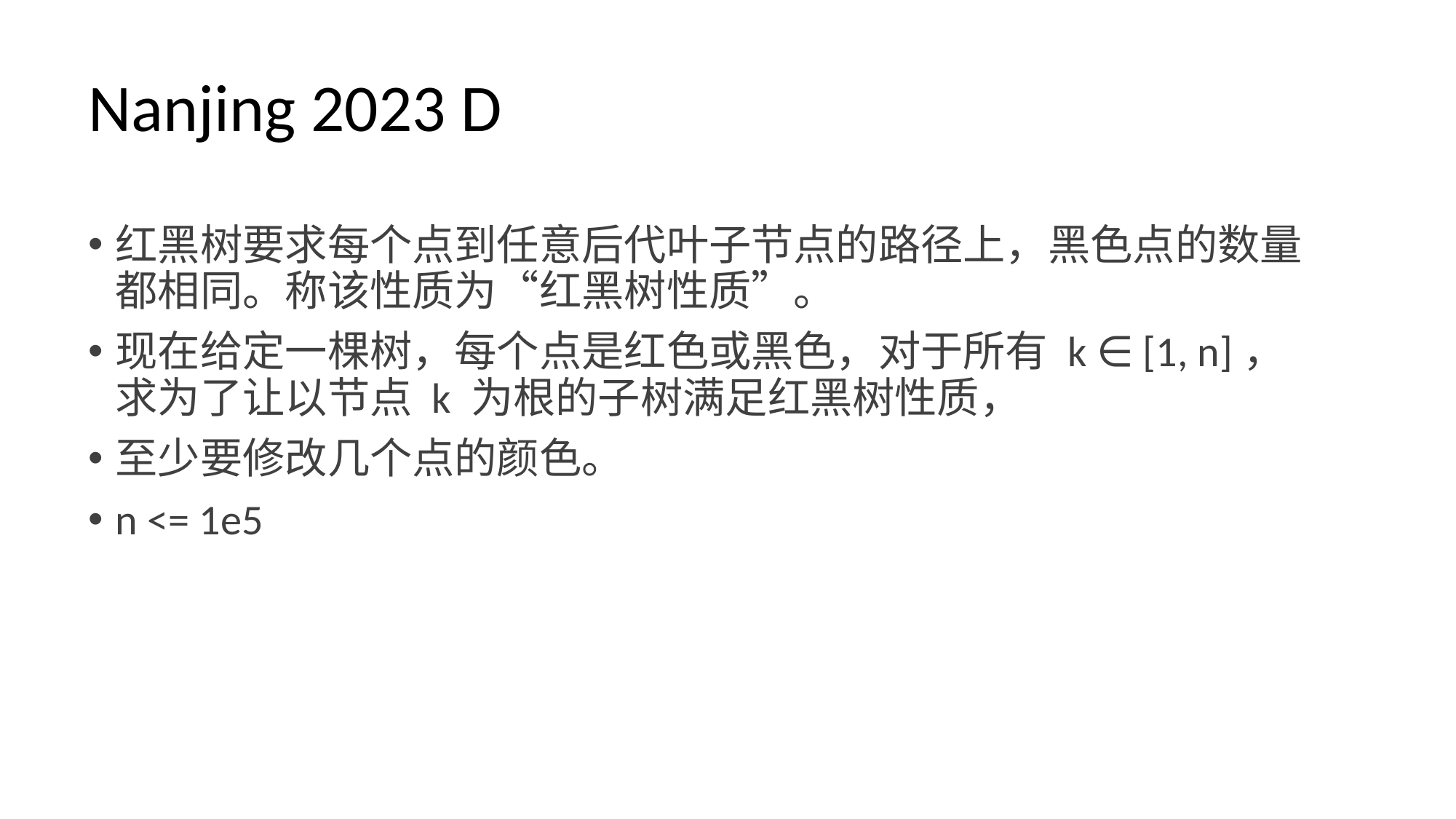

# Nanjing 2023 D
红黑树要求每个点到任意后代叶子节点的路径上，黑色点的数量都相同。称该性质为“红黑树性质”。
现在给定一棵树，每个点是红色或黑色，对于所有 k ∈ [1, n]，求为了让以节点 k 为根的子树满足红黑树性质，
至少要修改几个点的颜色。
n <= 1e5